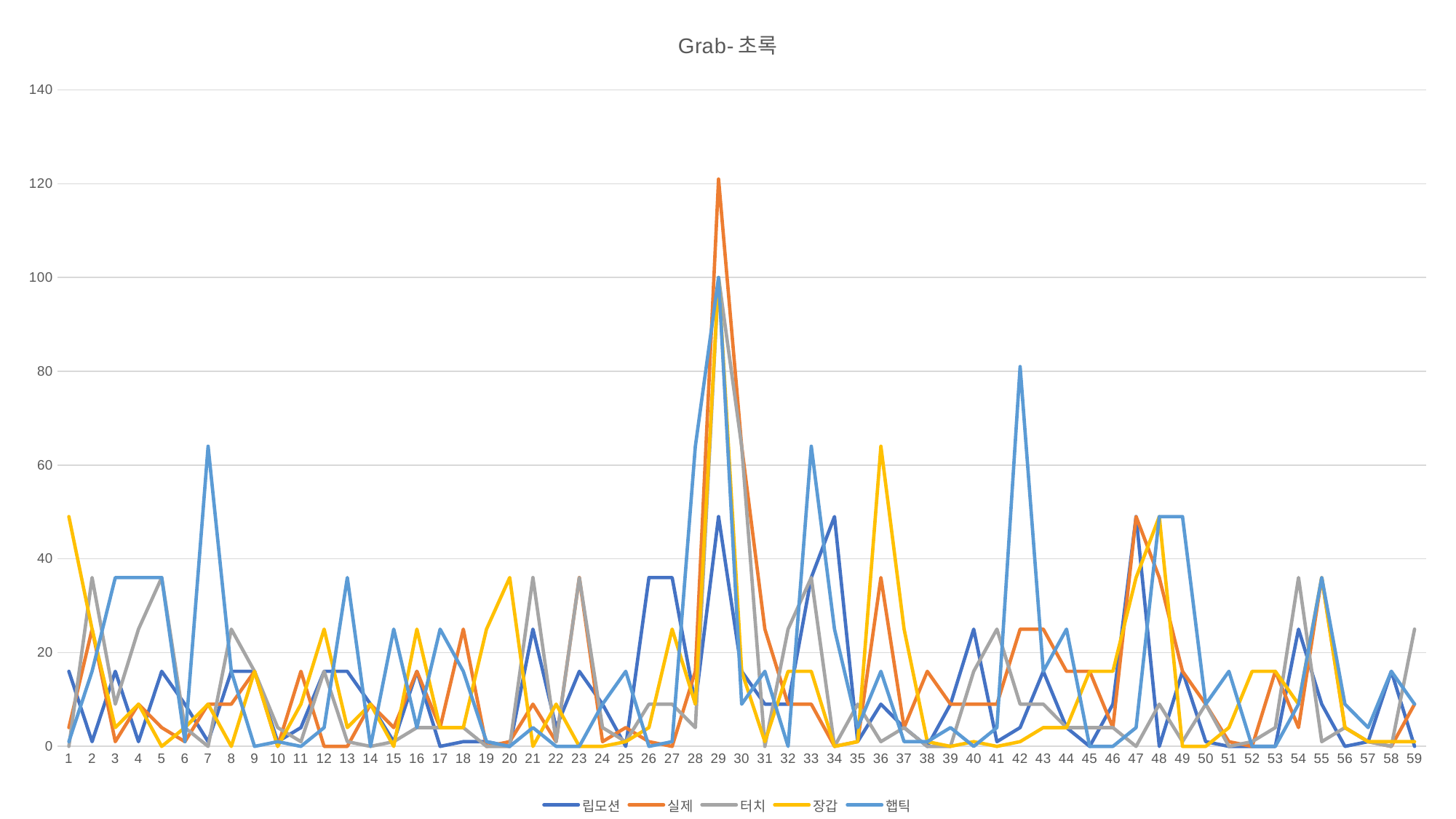

### Chart: Grab-초록

| Category | 립모션 | 실제 | 터치 | 장갑 | 햅틱 |
|---|---|---|---|---|---|
| 1 | 16.0 | 4.0 | 0.0 | 49.0 | 1.0 |
| 2 | 1.0 | 25.0 | 36.0 | 25.0 | 16.0 |
| 3 | 16.0 | 1.0 | 9.0 | 4.0 | 36.0 |
| 4 | 1.0 | 9.0 | 25.0 | 9.0 | 36.0 |
| 5 | 16.0 | 4.0 | 36.0 | 0.0 | 36.0 |
| 6 | 9.0 | 1.0 | 4.0 | 4.0 | 1.0 |
| 7 | 1.0 | 9.0 | 0.0 | 9.0 | 64.0 |
| 8 | 16.0 | 9.0 | 25.0 | 0.0 | 16.0 |
| 9 | 16.0 | 16.0 | 16.0 | 16.0 | 0.0 |
| 10 | 1.0 | 0.0 | 4.0 | 0.0 | 1.0 |
| 11 | 4.0 | 16.0 | 1.0 | 9.0 | 0.0 |
| 12 | 16.0 | 0.0 | 16.0 | 25.0 | 4.0 |
| 13 | 16.0 | 0.0 | 1.0 | 4.0 | 36.0 |
| 14 | 9.0 | 9.0 | 0.0 | 9.0 | 0.0 |
| 15 | 1.0 | 4.0 | 1.0 | 0.0 | 25.0 |
| 16 | 16.0 | 16.0 | 4.0 | 25.0 | 4.0 |
| 17 | 0.0 | 4.0 | 4.0 | 4.0 | 25.0 |
| 18 | 1.0 | 25.0 | 4.0 | 4.0 | 16.0 |
| 19 | 1.0 | 0.0 | 0.0 | 25.0 | 1.0 |
| 20 | 0.0 | 1.0 | 0.0 | 36.0 | 0.0 |
| 21 | 25.0 | 9.0 | 36.0 | 0.0 | 4.0 |
| 22 | 4.0 | 1.0 | 1.0 | 9.0 | 0.0 |
| 23 | 16.0 | 36.0 | 36.0 | 0.0 | 0.0 |
| 24 | 9.0 | 1.0 | 4.0 | 0.0 | 9.0 |
| 25 | 0.0 | 4.0 | 1.0 | 1.0 | 16.0 |
| 26 | 36.0 | 1.0 | 9.0 | 4.0 | 0.0 |
| 27 | 36.0 | 0.0 | 9.0 | 25.0 | 1.0 |
| 28 | 9.0 | 16.0 | 4.0 | 9.0 | 64.0 |
| 29 | 49.0 | 121.0 | 100.0 | 100.0 | 100.0 |
| 30 | 16.0 | 64.0 | 64.0 | 16.0 | 9.0 |
| 31 | 9.0 | 25.0 | 0.0 | 1.0 | 16.0 |
| 32 | 9.0 | 9.0 | 25.0 | 16.0 | 0.0 |
| 33 | 36.0 | 9.0 | 36.0 | 16.0 | 64.0 |
| 34 | 49.0 | 0.0 | 0.0 | 0.0 | 25.0 |
| 35 | 1.0 | 1.0 | 9.0 | 1.0 | 4.0 |
| 36 | 9.0 | 36.0 | 1.0 | 64.0 | 16.0 |
| 37 | 4.0 | 4.0 | 4.0 | 25.0 | 1.0 |
| 38 | 0.0 | 16.0 | 0.0 | 1.0 | 1.0 |
| 39 | 9.0 | 9.0 | 0.0 | 0.0 | 4.0 |
| 40 | 25.0 | 9.0 | 16.0 | 1.0 | 0.0 |
| 41 | 1.0 | 9.0 | 25.0 | 0.0 | 4.0 |
| 42 | 4.0 | 25.0 | 9.0 | 1.0 | 81.0 |
| 43 | 16.0 | 25.0 | 9.0 | 4.0 | 16.0 |
| 44 | 4.0 | 16.0 | 4.0 | 4.0 | 25.0 |
| 45 | 0.0 | 16.0 | 4.0 | 16.0 | 0.0 |
| 46 | 9.0 | 4.0 | 4.0 | 16.0 | 0.0 |
| 47 | 49.0 | 49.0 | 0.0 | 36.0 | 4.0 |
| 48 | 0.0 | 36.0 | 9.0 | 49.0 | 49.0 |
| 49 | 16.0 | 16.0 | 1.0 | 0.0 | 49.0 |
| 50 | 1.0 | 9.0 | 9.0 | 0.0 | 9.0 |
| 51 | 0.0 | 1.0 | 0.0 | 4.0 | 16.0 |
| 52 | 0.0 | 0.0 | 1.0 | 16.0 | 0.0 |
| 53 | 0.0 | 16.0 | 4.0 | 16.0 | 0.0 |
| 54 | 25.0 | 4.0 | 36.0 | 9.0 | 9.0 |
| 55 | 9.0 | 36.0 | 1.0 | 36.0 | 36.0 |
| 56 | 0.0 | 4.0 | 4.0 | 4.0 | 9.0 |
| 57 | 1.0 | 1.0 | 1.0 | 1.0 | 4.0 |
| 58 | 16.0 | 0.0 | 0.0 | 1.0 | 16.0 |
| 59 | 0.0 | 9.0 | 25.0 | 1.0 | 9.0 |